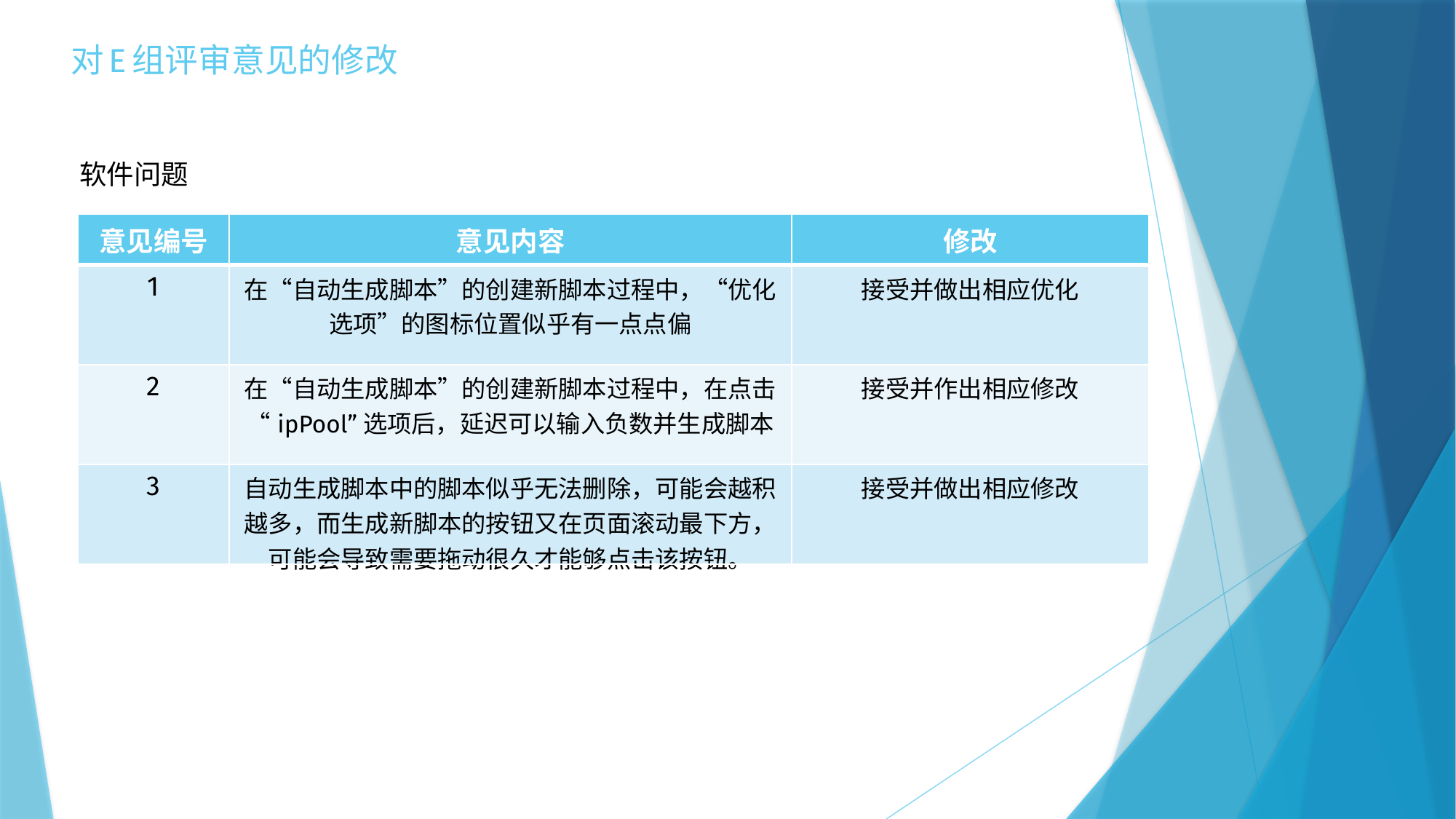

# 对E组评审意见的修改
软件问题
| 意见编号 | 意见内容 | 修改 |
| --- | --- | --- |
| 1 | 在“自动生成脚本”的创建新脚本过程中，“优化选项”的图标位置似乎有一点点偏 | 接受并做出相应优化 |
| 2 | 在“自动生成脚本”的创建新脚本过程中，在点击“ipPool”选项后，延迟可以输入负数并生成脚本 | 接受并作出相应修改 |
| 3 | 自动生成脚本中的脚本似乎无法删除，可能会越积越多，而生成新脚本的按钮又在页面滚动最下方，可能会导致需要拖动很久才能够点击该按钮。 | 接受并做出相应修改 |